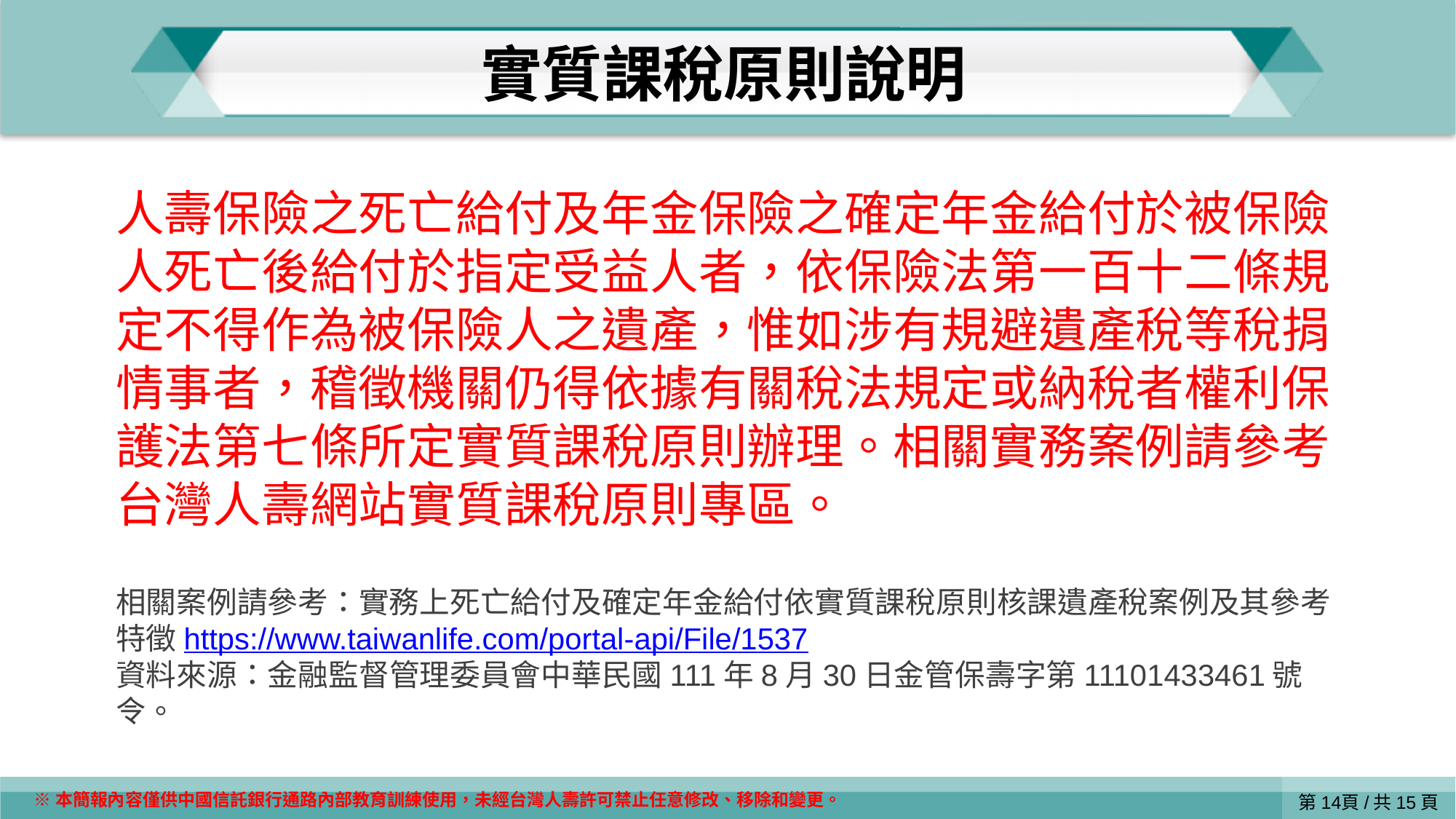

實質課稅原則說明
人壽保險之死亡給付及年金保險之確定年金給付於被保險人死亡後給付於指定受益人者，依保險法第一百十二條規定不得作為被保險人之遺產，惟如涉有規避遺產稅等稅捐情事者，稽徵機關仍得依據有關稅法規定或納稅者權利保護法第七條所定實質課稅原則辦理。相關實務案例請參考台灣人壽網站實質課稅原則專區。

相關案例請參考：實務上死亡給付及確定年金給付依實質課稅原則核課遺產稅案例及其參考特徵https://www.taiwanlife.com/portal-api/File/1537
資料來源：金融監督管理委員會中華民國111年8月30日金管保壽字第11101433461號令。